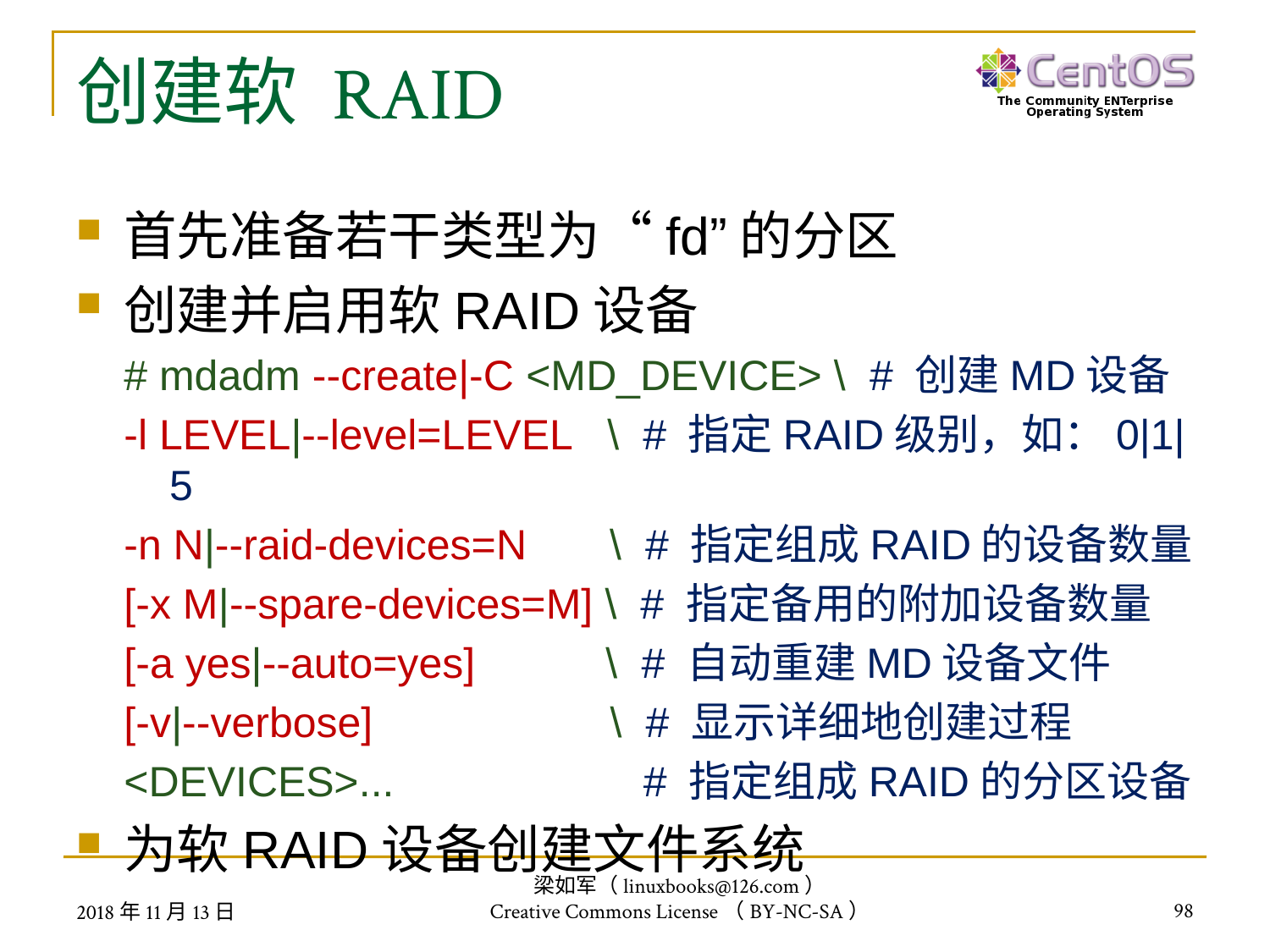

# 创建软 RAID
首先准备若干类型为“fd”的分区
创建并启用软RAID设备
# mdadm --create|-C <MD_DEVICE> \  # 创建MD设备
-l LEVEL|--level=LEVEL   \  # 指定RAID级别，如：0|1|5
-n N|--raid-devices=N       \  # 指定组成RAID的设备数量
[-x M|--spare-devices=M] \  # 指定备用的附加设备数量
[-a yes|--auto=yes]           \  # 自动重建MD设备文件
[-v|--verbose]                    \  # 显示详细地创建过程
<DEVICES>...                     # 指定组成RAID的分区设备
为软RAID设备创建文件系统
梁如军（linuxbooks@126.com）
Creative Commons License（BY-NC-SA）
2018年11月13日
98